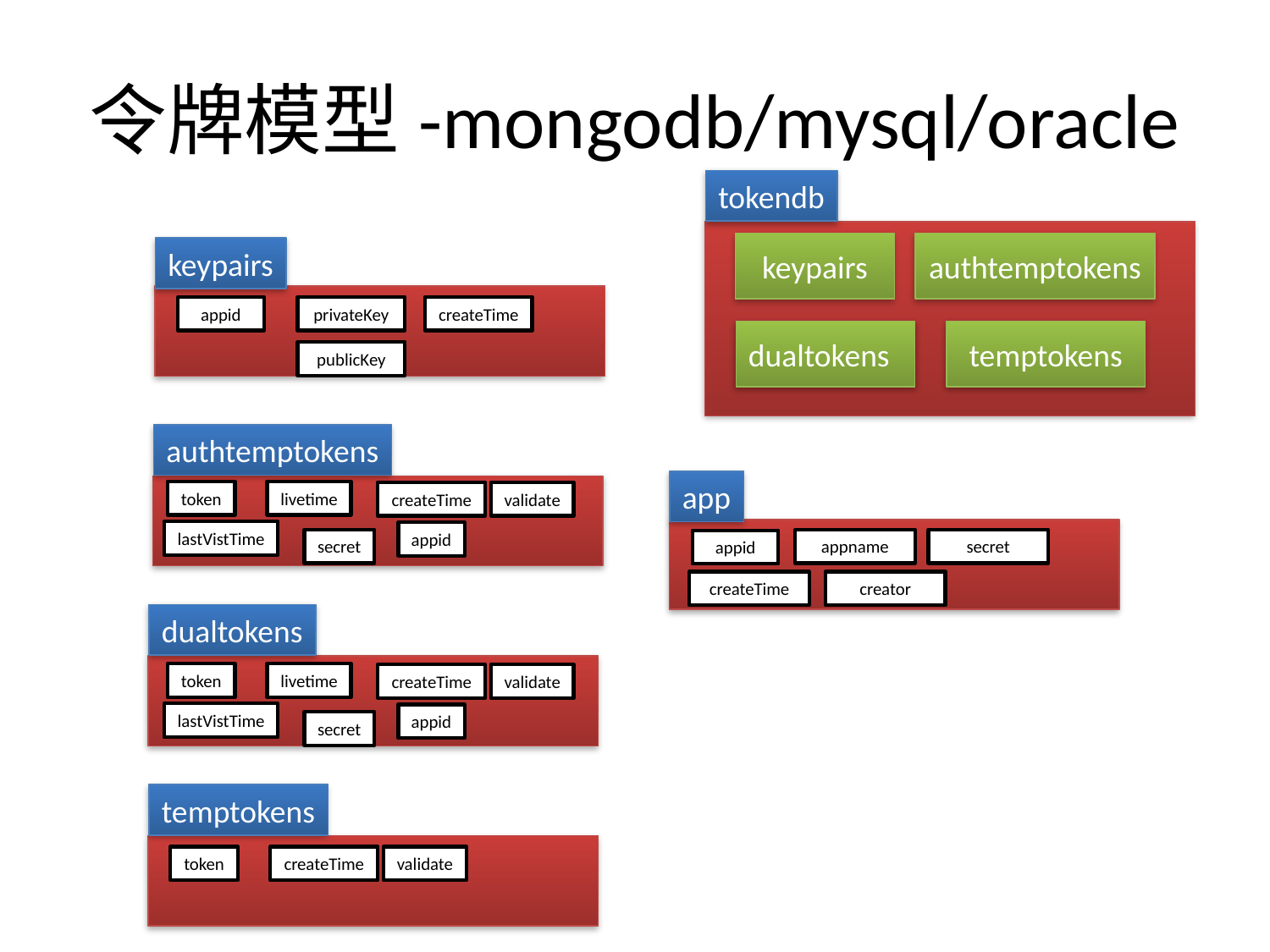

# 令牌模型-mongodb/mysql/oracle
tokendb

keypairs
authtemptokens
keypairs

createTime
appid
privateKey
dualtokens
temptokens
publicKey
authtemptokens
app

token
livetime
createTime
validate

lastVistTime
appid
appname
secret
secret
appid
createTime
creator
dualtokens

token
livetime
createTime
validate
lastVistTime
appid
secret
temptokens

token
createTime
validate